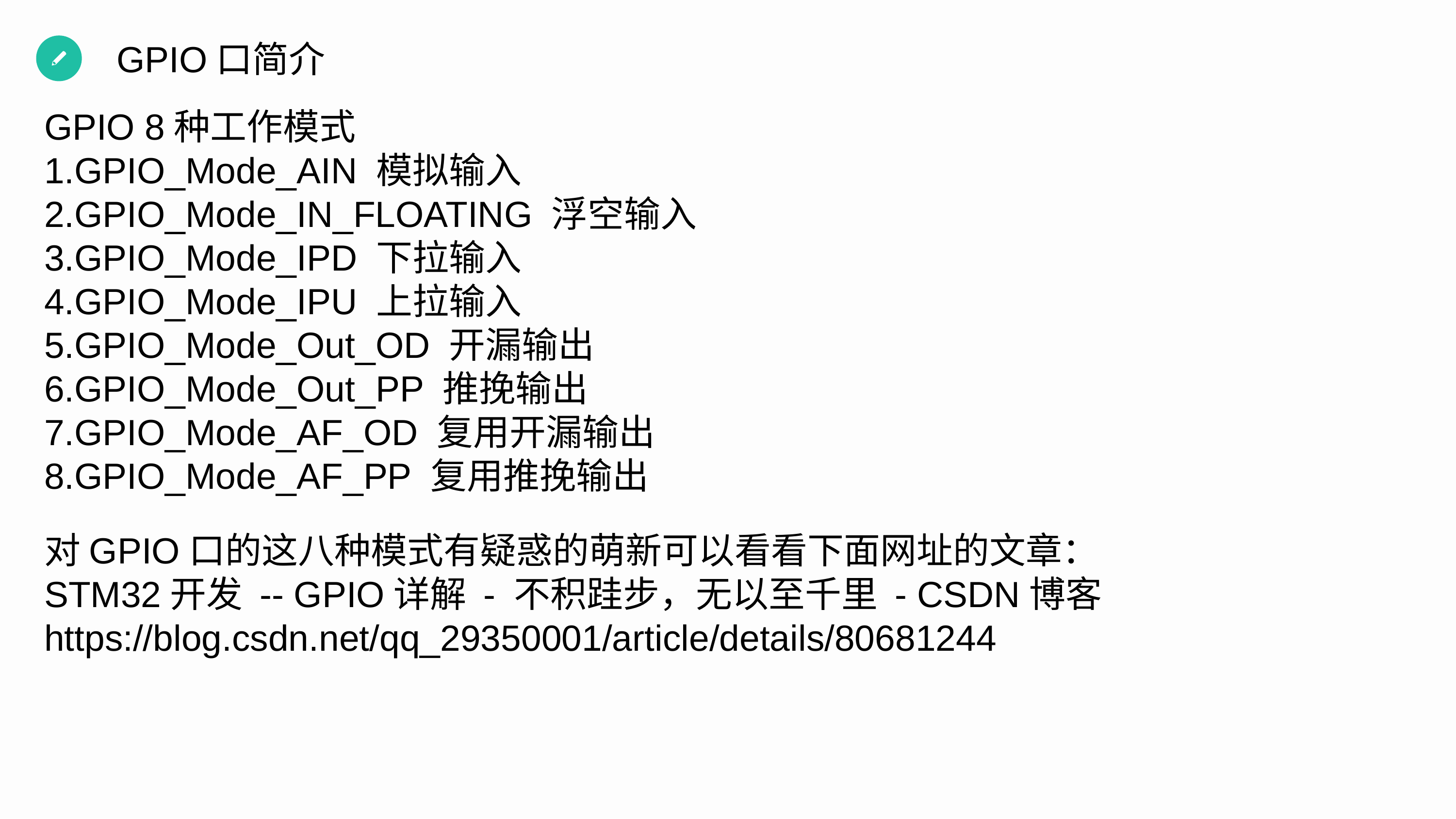

GPIO口简介

GPIO 8种工作模式
1.GPIO_Mode_AIN 模拟输入
2.GPIO_Mode_IN_FLOATING 浮空输入
3.GPIO_Mode_IPD 下拉输入
4.GPIO_Mode_IPU 上拉输入
5.GPIO_Mode_Out_OD 开漏输出
6.GPIO_Mode_Out_PP 推挽输出
7.GPIO_Mode_AF_OD 复用开漏输出
8.GPIO_Mode_AF_PP 复用推挽输出
对GPIO口的这八种模式有疑惑的萌新可以看看下面网址的文章：
STM32开发 -- GPIO详解 - 不积跬步，无以至千里 - CSDN博客  https://blog.csdn.net/qq_29350001/article/details/80681244